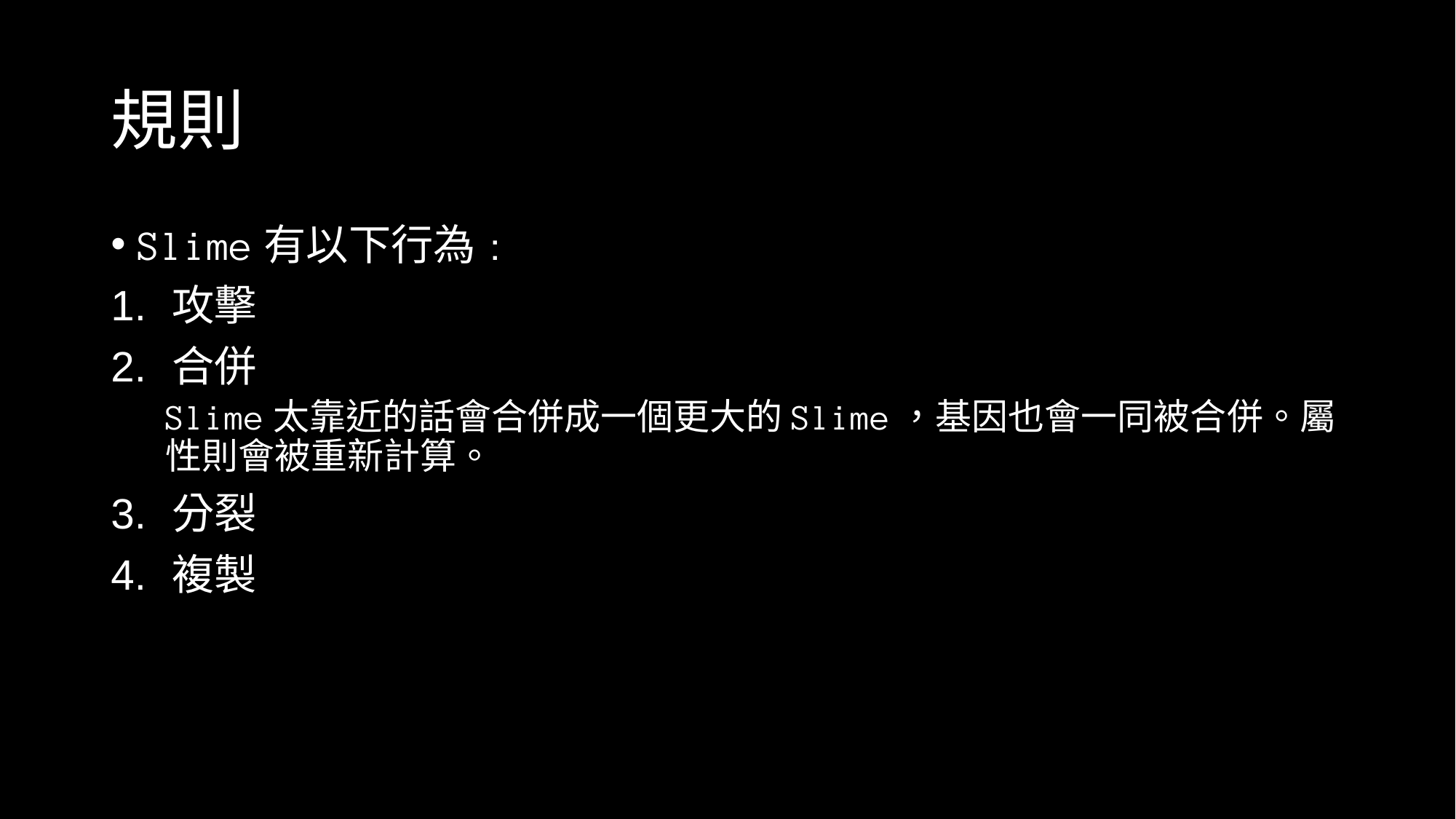

# 規則
Slime有以下行為:
攻擊
合併
Slime太靠近的話會合併成一個更大的Slime，基因也會一同被合併。屬性則會被重新計算。
分裂
複製